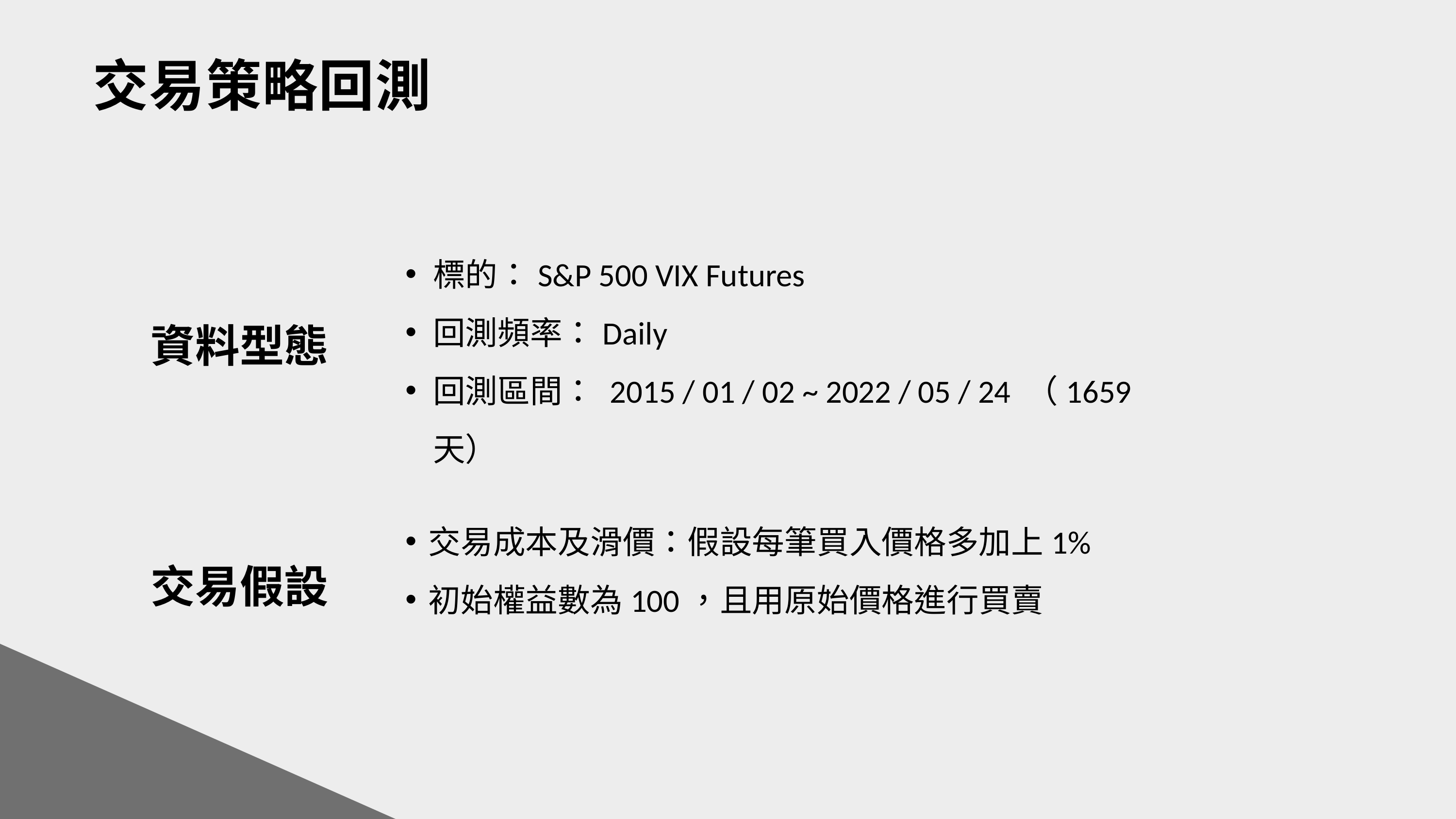

交易策略回測
標的：S&P 500 VIX Futures
回測頻率：Daily
回測區間： 2015 / 01 / 02 ~ 2022 / 05 / 24 （1659天）
資料型態

交易假設

交易成本及滑價：假設每筆買入價格多加上1%
初始權益數為100，且用原始價格進行買賣